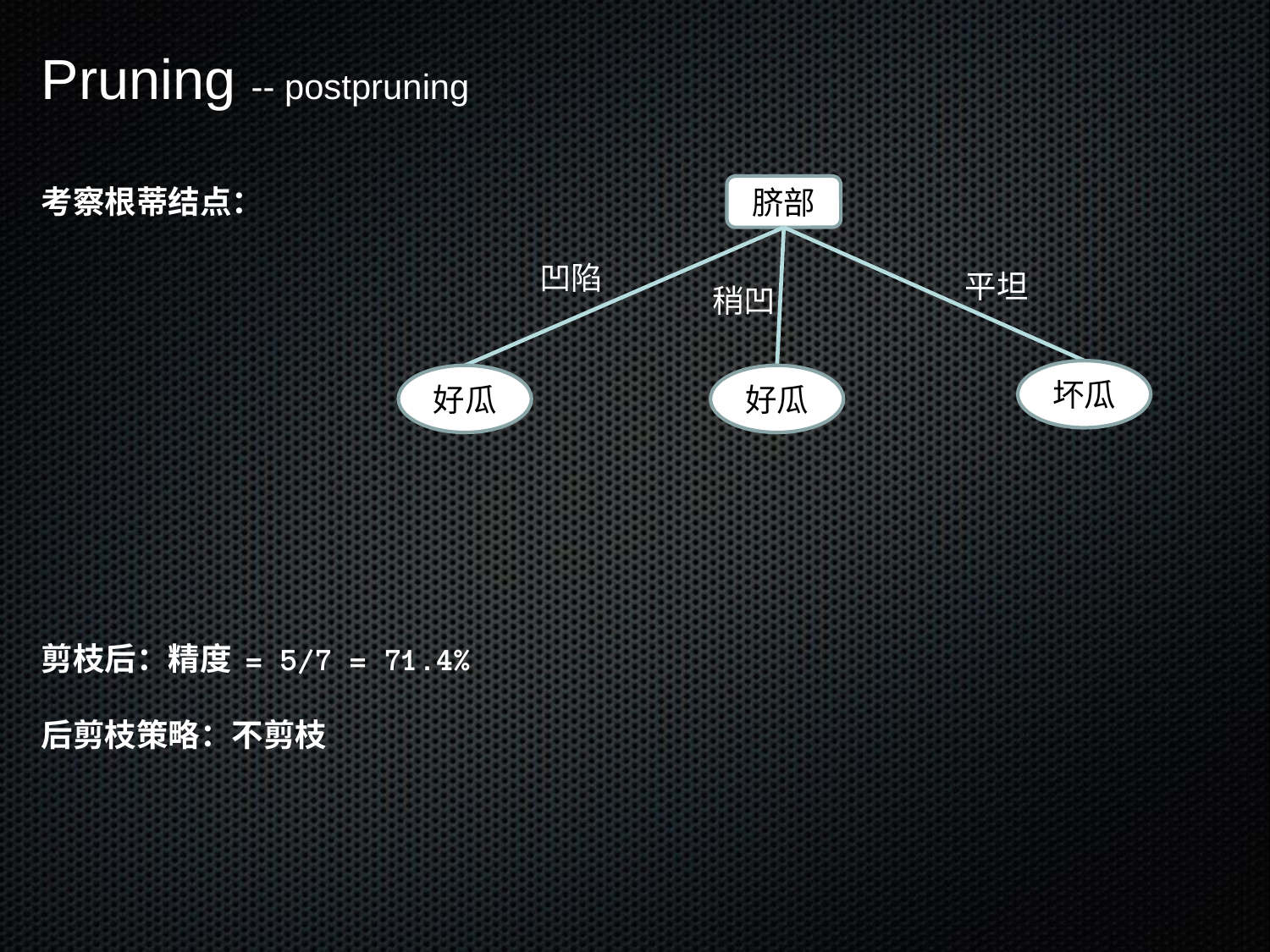

Pruning -- postpruning
考察根蒂结点：

剪枝后：精度 = 5/7 = 71.4%

后剪枝策略：不剪枝
脐部
凹陷
平坦
稍凹
坏瓜
好瓜
好瓜